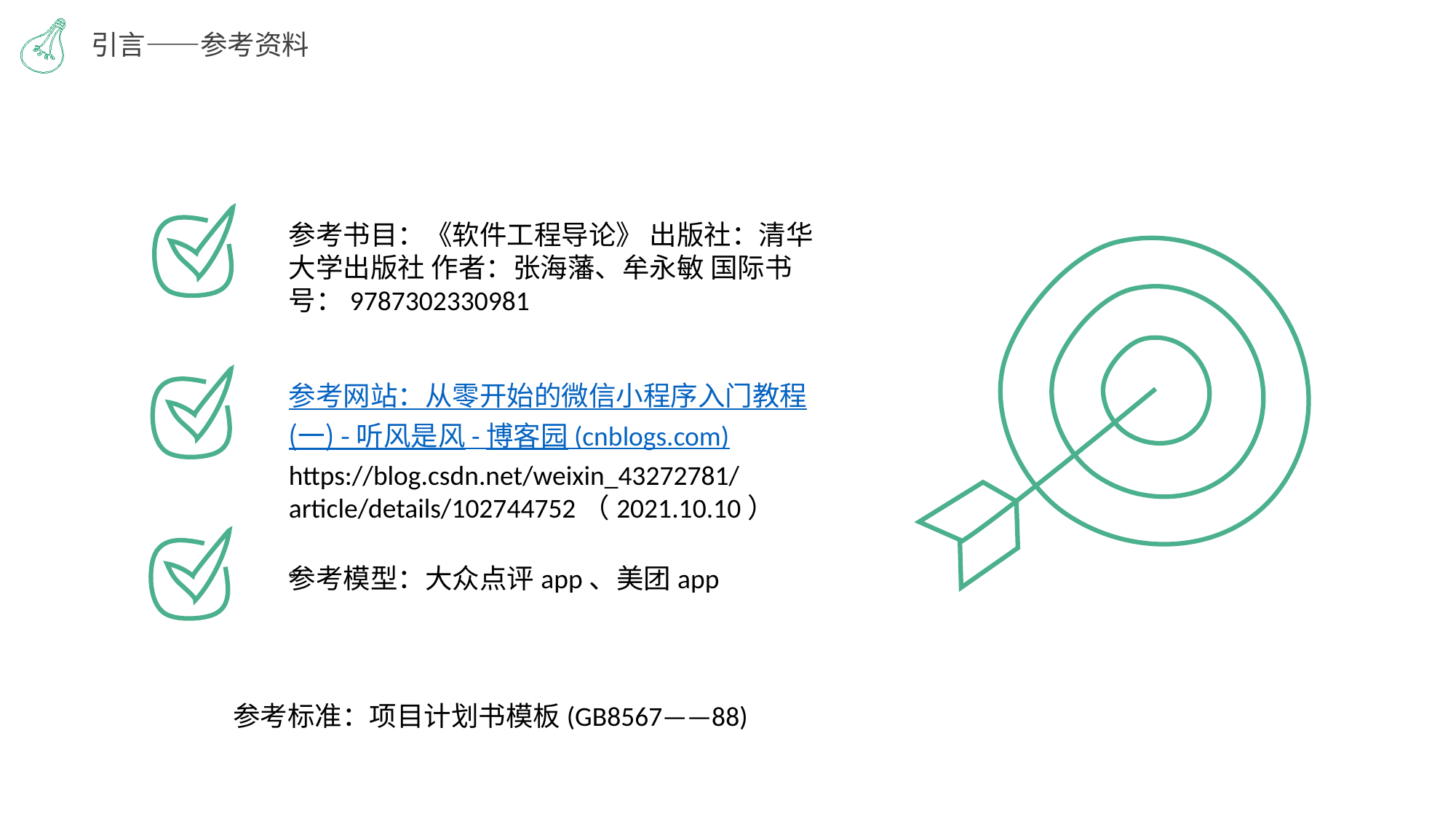

引言——参考资料

参考书目：《软件工程导论》 出版社：清华大学出版社 作者：张海藩、牟永敏 国际书号：9787302330981

参考网站：从零开始的微信小程序入门教程(一) - 听风是风 - 博客园 (cnblogs.com)
https://blog.csdn.net/weixin_43272781/article/details/102744752（2021.10.10）

。

参考模型：大众点评app、美团app
参考标准：项目计划书模板(GB8567——88)